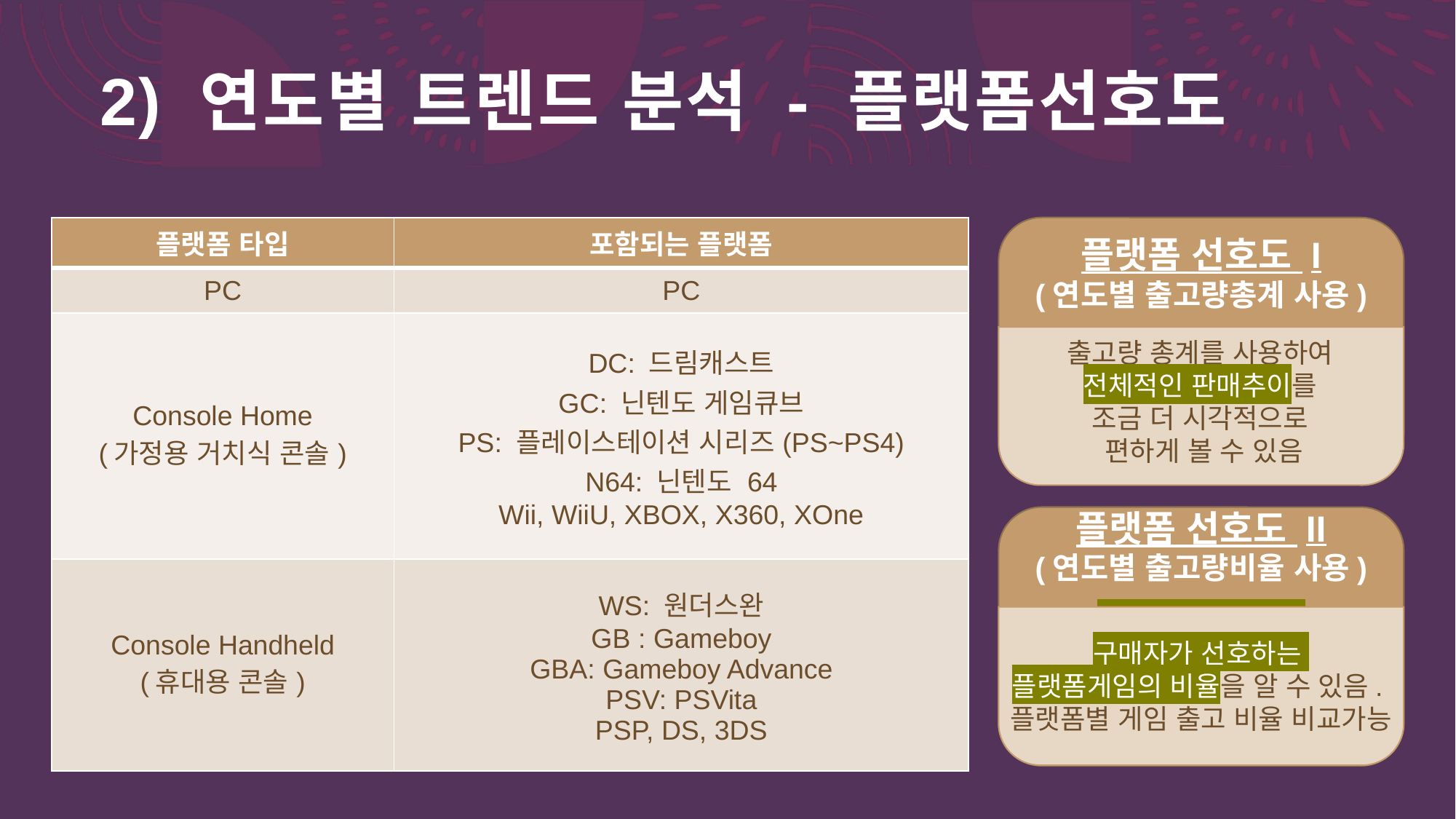

2) 연도별 트렌드 분석 - 플랫폼선호도
| 플랫폼 타입 | 포함되는 플랫폼 |
| --- | --- |
| PC | PC |
| Console Home (가정용 거치식 콘솔) | DC: 드림캐스트 GC: 닌텐도 게임큐브 PS: 플레이스테이션 시리즈(PS~PS4) N64: 닌텐도 64 Wii, WiiU, XBOX, X360, XOne |
| Console Handheld (휴대용 콘솔) | WS: 원더스완 GB : Gameboy GBA: Gameboy Advance PSV: PSVita PSP, DS, 3DS |
플랫폼 선호도 I
(연도별 출고량총계 사용)

출고량 총계를 사용하여 전체적인 판매추이를 조금 더 시각적으로 보기 편하게 볼 수 있음

출고량 총계를 사용하여
전체적인 판매추이를
조금 더 시각적으로
편하게 볼 수 있음

플랫폼 선호도 II
(연도별 출고량비율 사용)

구매자가 선호하는 플랫폼게임의 비율을 알 수 있음.
플랫폼별 게임 출고 비율 비교가능

구매자가 선호하는
플랫폼게임의 비율을 알 수 있음.
플랫폼별 게임 출고 비율 비교가능